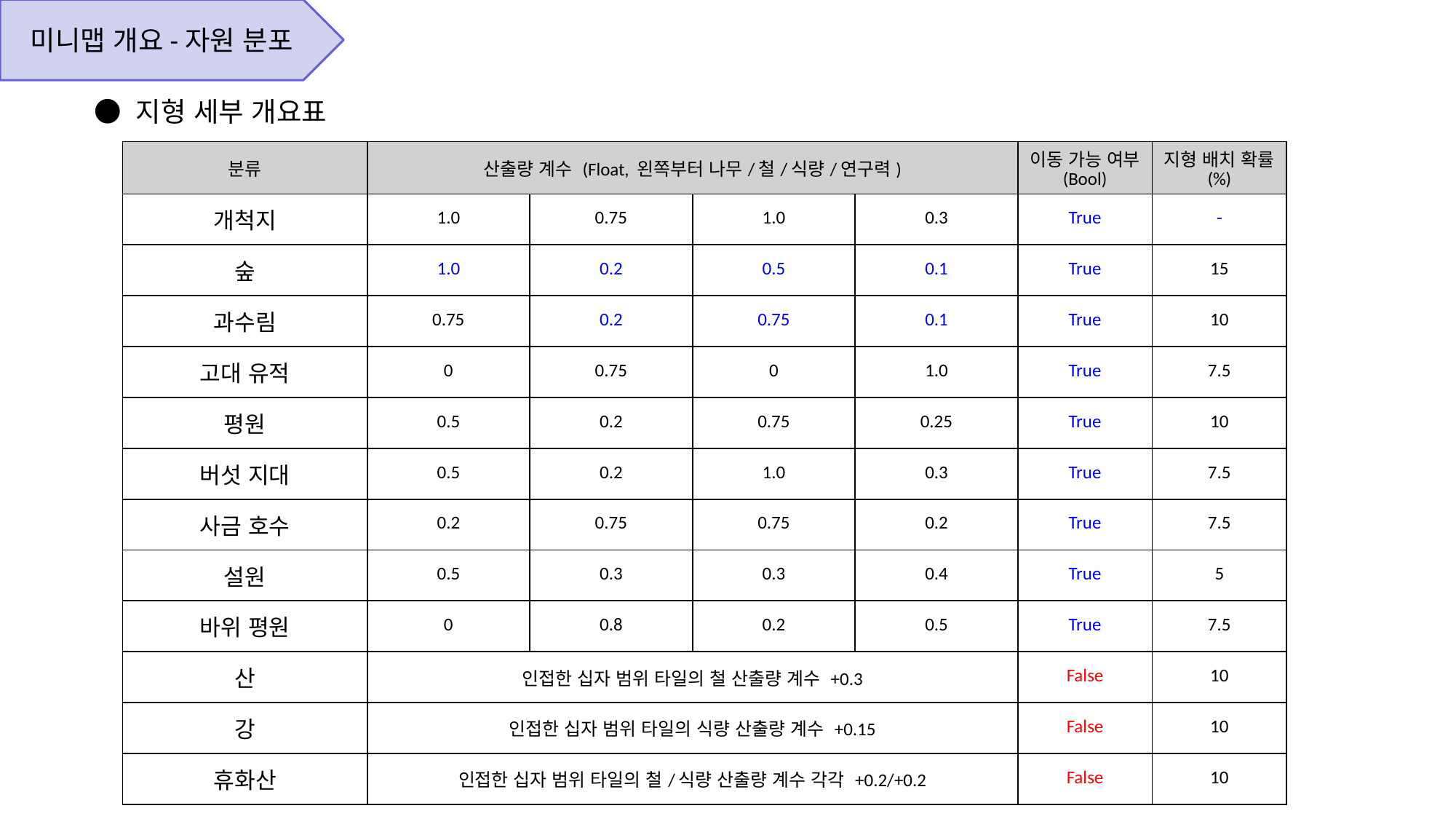

미니맵 개요-자원 분포
● 지형 세부 개요표
| 분류 | 산출량 계수 (Float, 왼쪽부터 나무/철/식량/연구력) |  |  |  | 이동 가능 여부 (Bool) | 지형 배치 확률 (%) |
| --- | --- | --- | --- | --- | --- | --- |
| 개척지 | 1.0 | 0.75 | 1.0 | 0.3 | True | - |
| 숲 | 1.0 | 0.2 | 0.5 | 0.1 | True | 15 |
| 과수림 | 0.75 | 0.2 | 0.75 | 0.1 | True | 10 |
| 고대 유적 | 0 | 0.75 | 0 | 1.0 | True | 7.5 |
| 평원 | 0.5 | 0.2 | 0.75 | 0.25 | True | 10 |
| 버섯 지대 | 0.5 | 0.2 | 1.0 | 0.3 | True | 7.5 |
| 사금 호수 | 0.2 | 0.75 | 0.75 | 0.2 | True | 7.5 |
| 설원 | 0.5 | 0.3 | 0.3 | 0.4 | True | 5 |
| 바위 평원 | 0 | 0.8 | 0.2 | 0.5 | True | 7.5 |
| 산 | 인접한 십자 범위 타일의 철 산출량 계수 +0.3 |  |  |  | False | 10 |
| 강 | 인접한 십자 범위 타일의 식량 산출량 계수 +0.15 |  |  |  | False | 10 |
| 휴화산 | 인접한 십자 범위 타일의 철/식량 산출량 계수 각각 +0.2/+0.2 |  |  |  | False | 10 |